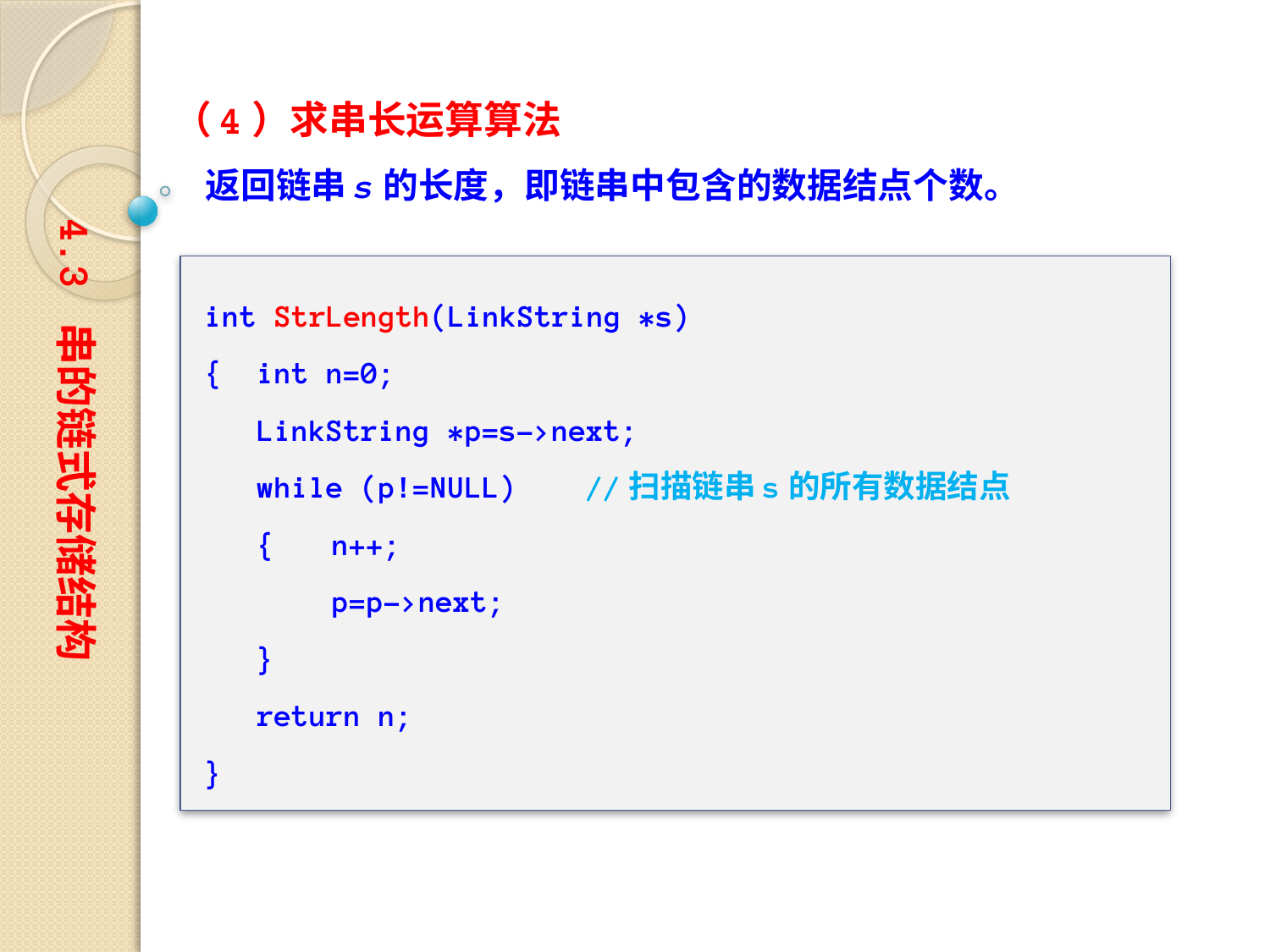

（4）求串长运算算法
   返回链串s的长度，即链串中包含的数据结点个数。
4.3 串的链式存储结构
int StrLength(LinkString *s)
{  int n=0;
   LinkString *p=s->next;
   while (p!=NULL)	//扫描链串s的所有数据结点
   {	n++;
	p=p->next;
   }
   return n;
}